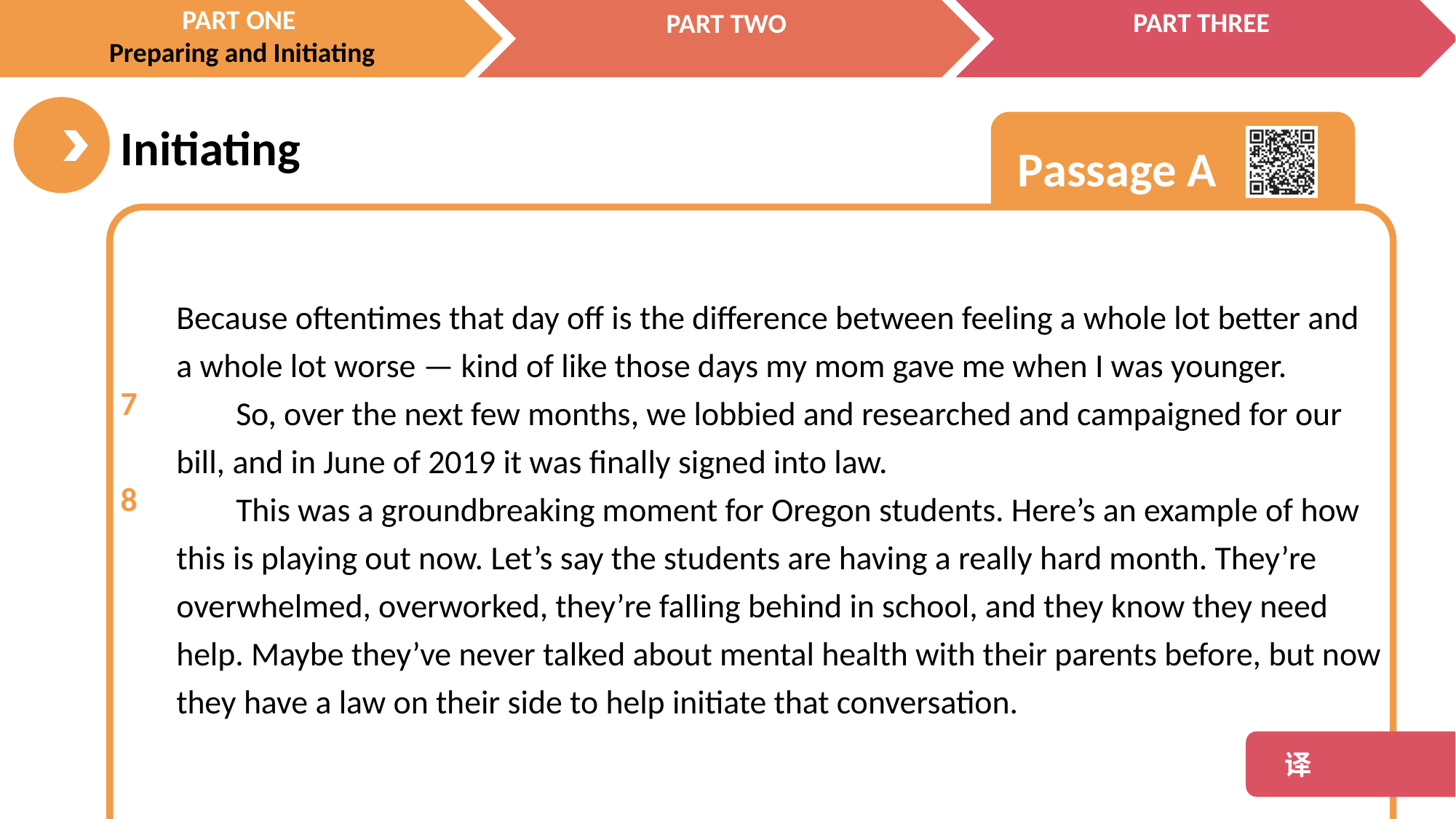

7

8

Because oftentimes that day off is the difference between feeling a whole lot better and a whole lot worse — kind of like those days my mom gave me when I was younger.
        So, over the next few months, we lobbied and researched and campaigned for our bill, and in June of 2019 it was finally signed into law.
        This was a groundbreaking moment for Oregon students. Here’s an example of how this is playing out now. Let’s say the students are having a really hard month. They’re overwhelmed, overworked, they’re falling behind in school, and they know they need help. Maybe they’ve never talked about mental health with their parents before, but now they have a law on their side to help initiate that conversation.
   译